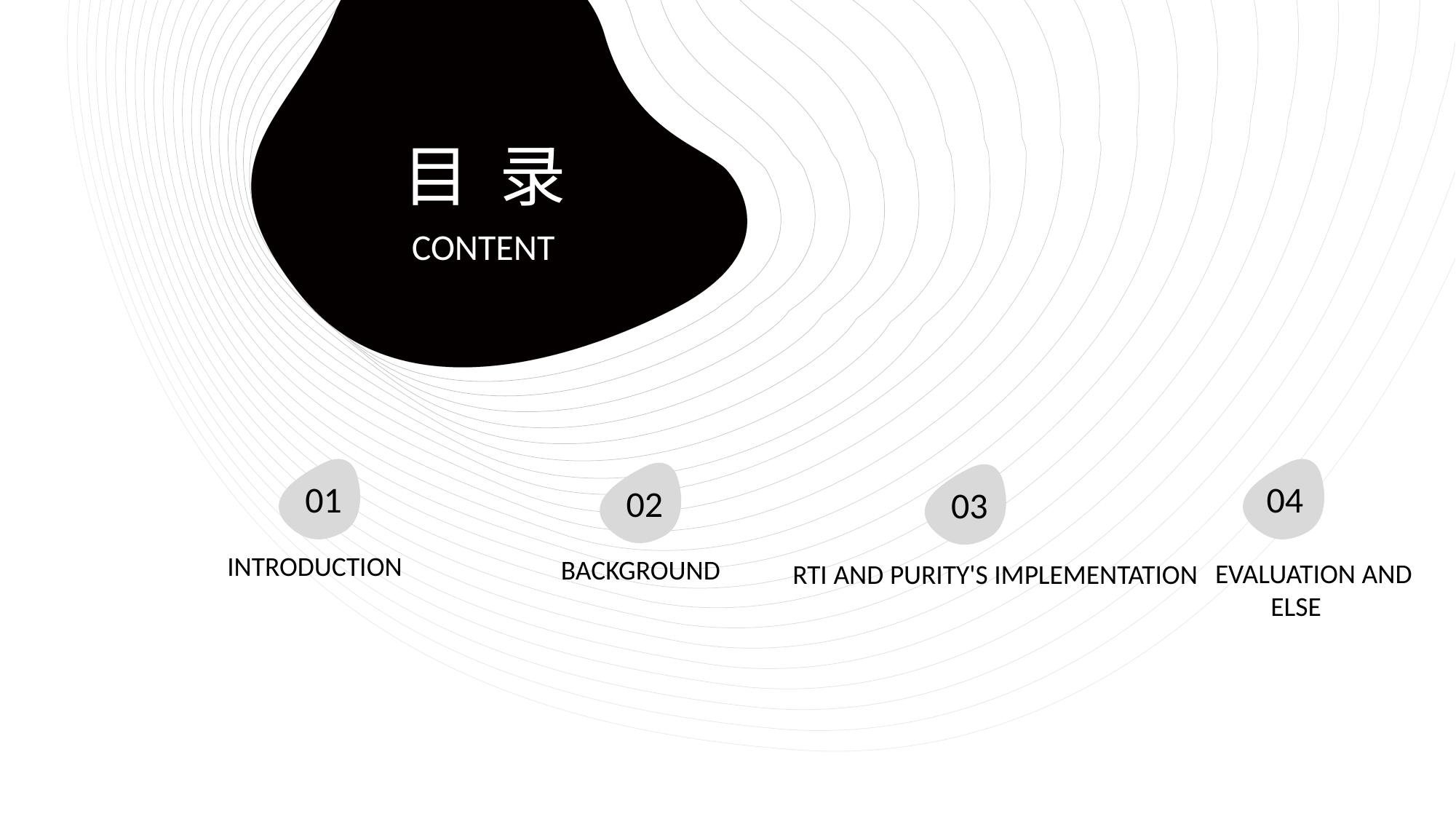

目  录
CONTENT

01

04

02

03
 INTRODUCTION
BACKGROUND
EVALUATION AND
         ELSE
RTI AND PURITY'S IMPLEMENTATION